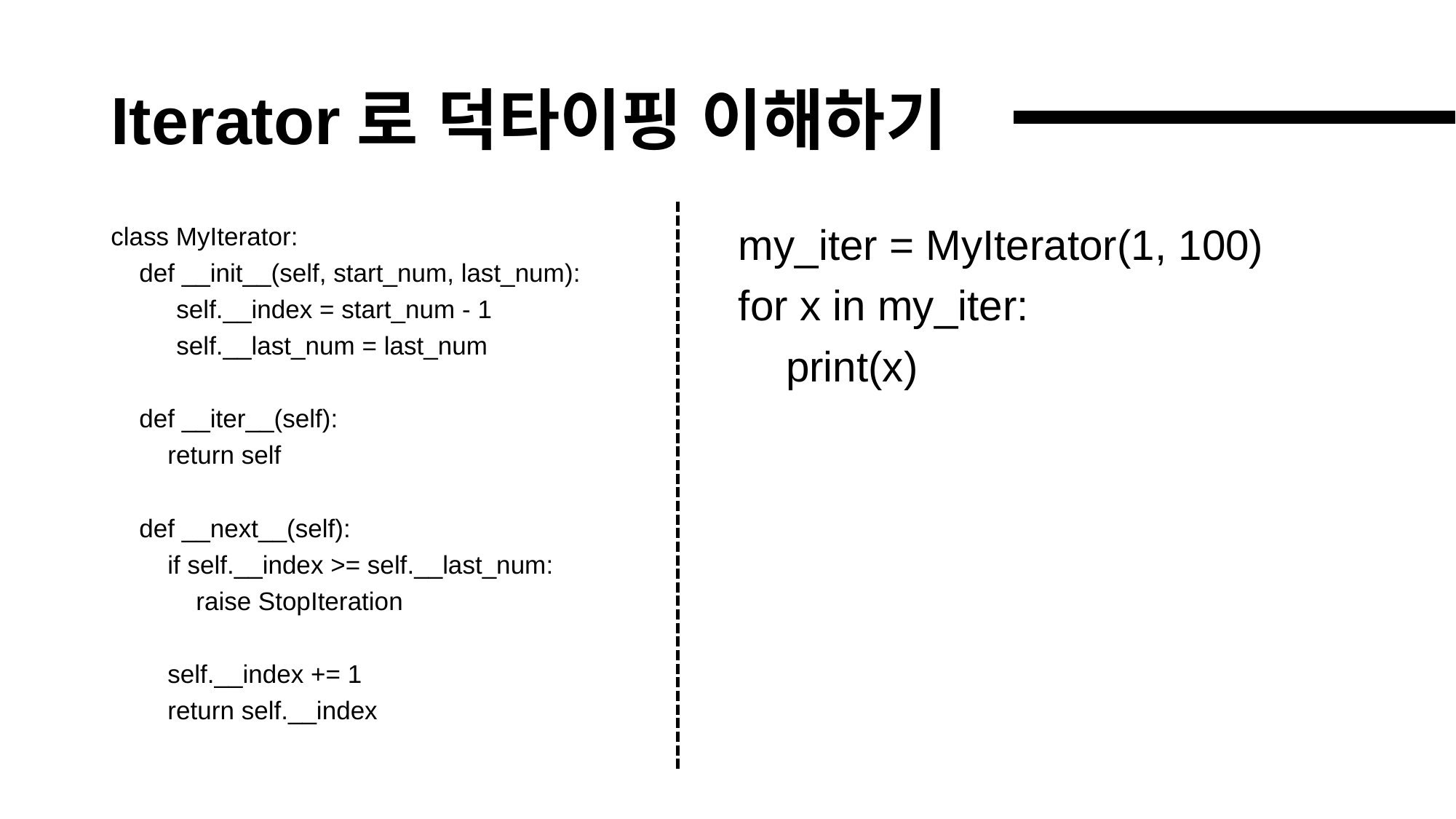

# Iterator로 덕타이핑 이해하기

class MyIterator:
    def __init__(self, start_num, last_num):
    	self.__index = start_num - 1
    	self.__last_num = last_num

    def __iter__(self):
        return self

    def __next__(self):
        if self.__index >= self.__last_num:
            raise StopIteration

        self.__index += 1
        return self.__index
my_iter = MyIterator(1, 100)
for x in my_iter:
    print(x)